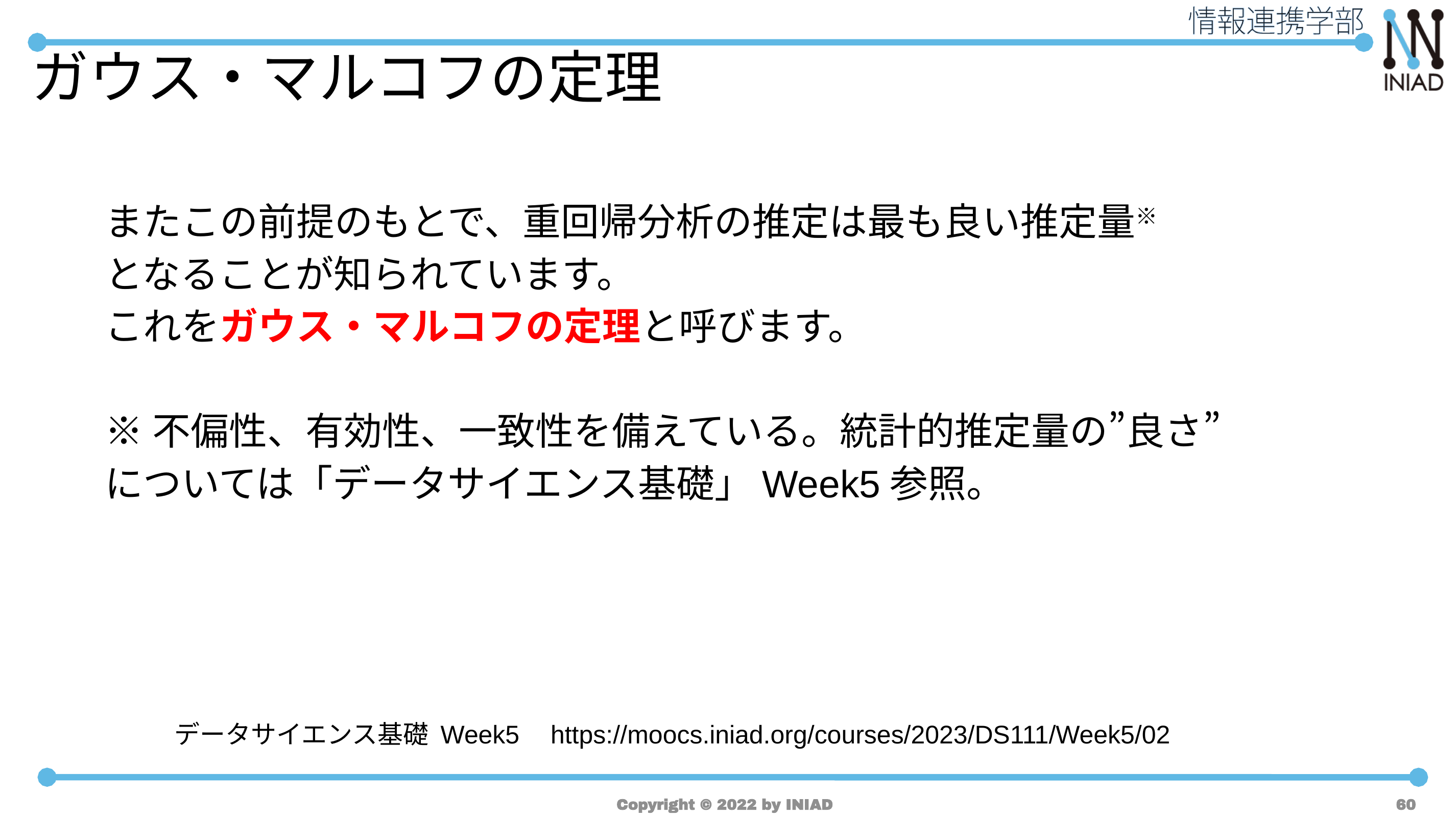

# ガウス・マルコフの定理
またこの前提のもとで、重回帰分析の推定は最も良い推定量※
となることが知られています。
これをガウス・マルコフの定理と呼びます。

※不偏性、有効性、一致性を備えている。統計的推定量の”良さ”
については「データサイエンス基礎」Week5参照。
データサイエンス基礎 Week5
https://moocs.iniad.org/courses/2023/DS111/Week5/02
Copyright © 2022 by INIAD
60